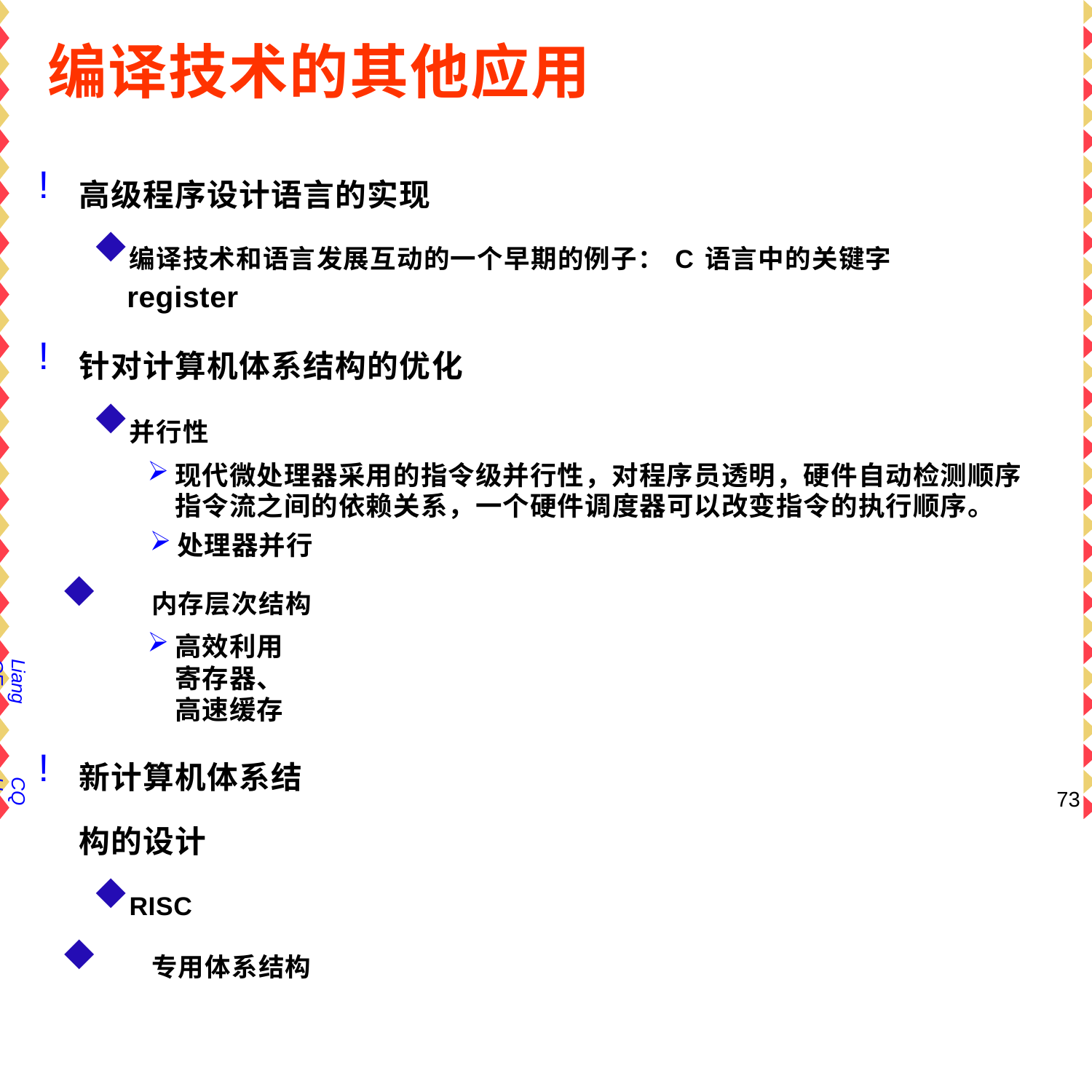

# 编译技术的其他应用
高级程序设计语言的实现
编译技术和语言发展互动的一个早期的例子：C语言中的关键字 register
针对计算机体系结构的优化
并行性
现代微处理器采用的指令级并行性，对程序员透明，硬件自动检测顺序 指令流之间的依赖关系，一个硬件调度器可以改变指令的执行顺序。
处理器并行
内存层次结构
高效利用寄存器、高速缓存
新计算机体系结构的设计
RISC
专用体系结构
Liang GE
CQU
73